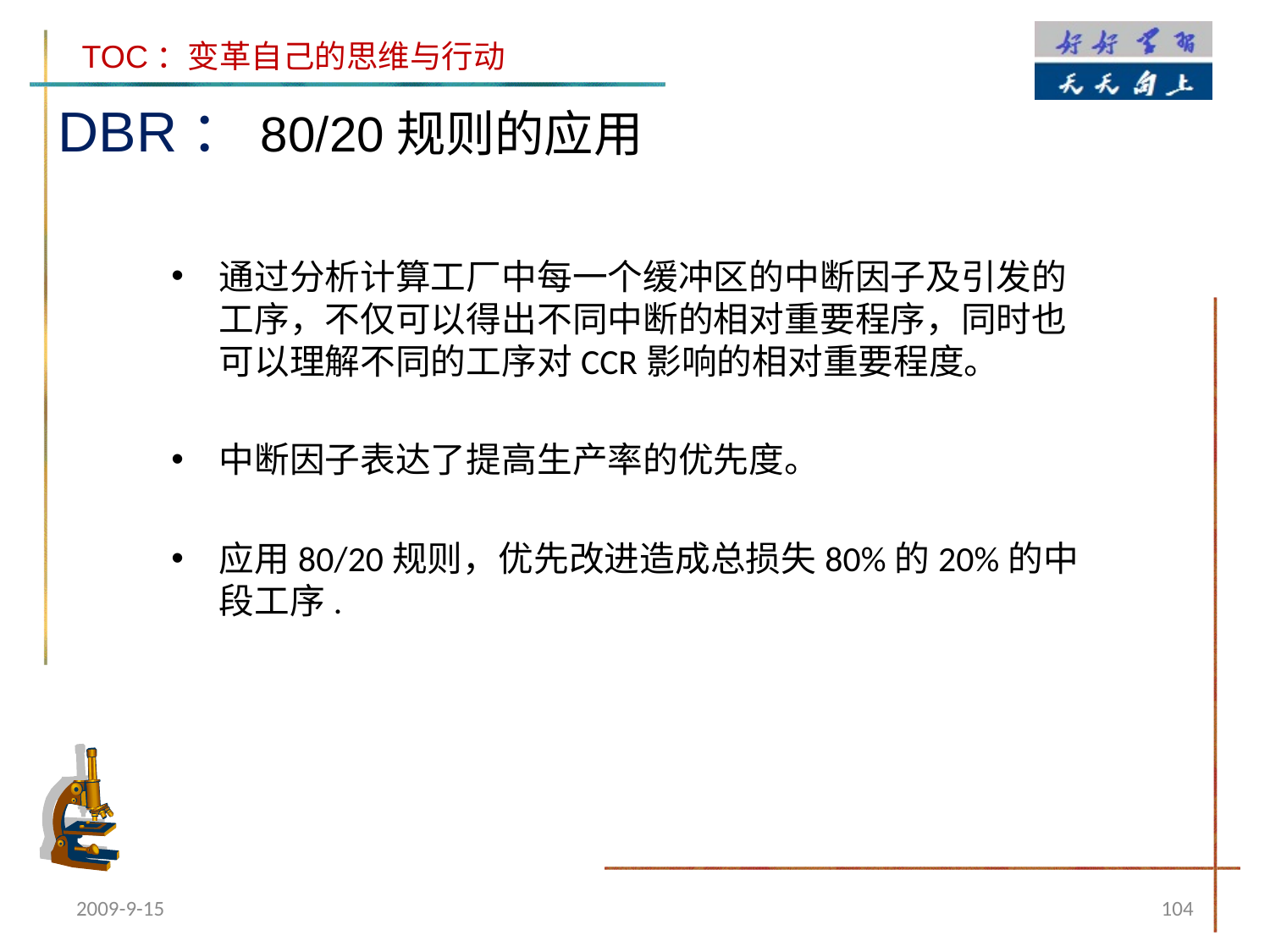

DBR：80/20规则的应用
通过分析计算工厂中每一个缓冲区的中断因子及引发的工序，不仅可以得出不同中断的相对重要程序，同时也可以理解不同的工序对CCR影响的相对重要程度。

中断因子表达了提高生产率的优先度。

应用80/20规则，优先改进造成总损失80%的20%的中段工序.

2009-9-15
104